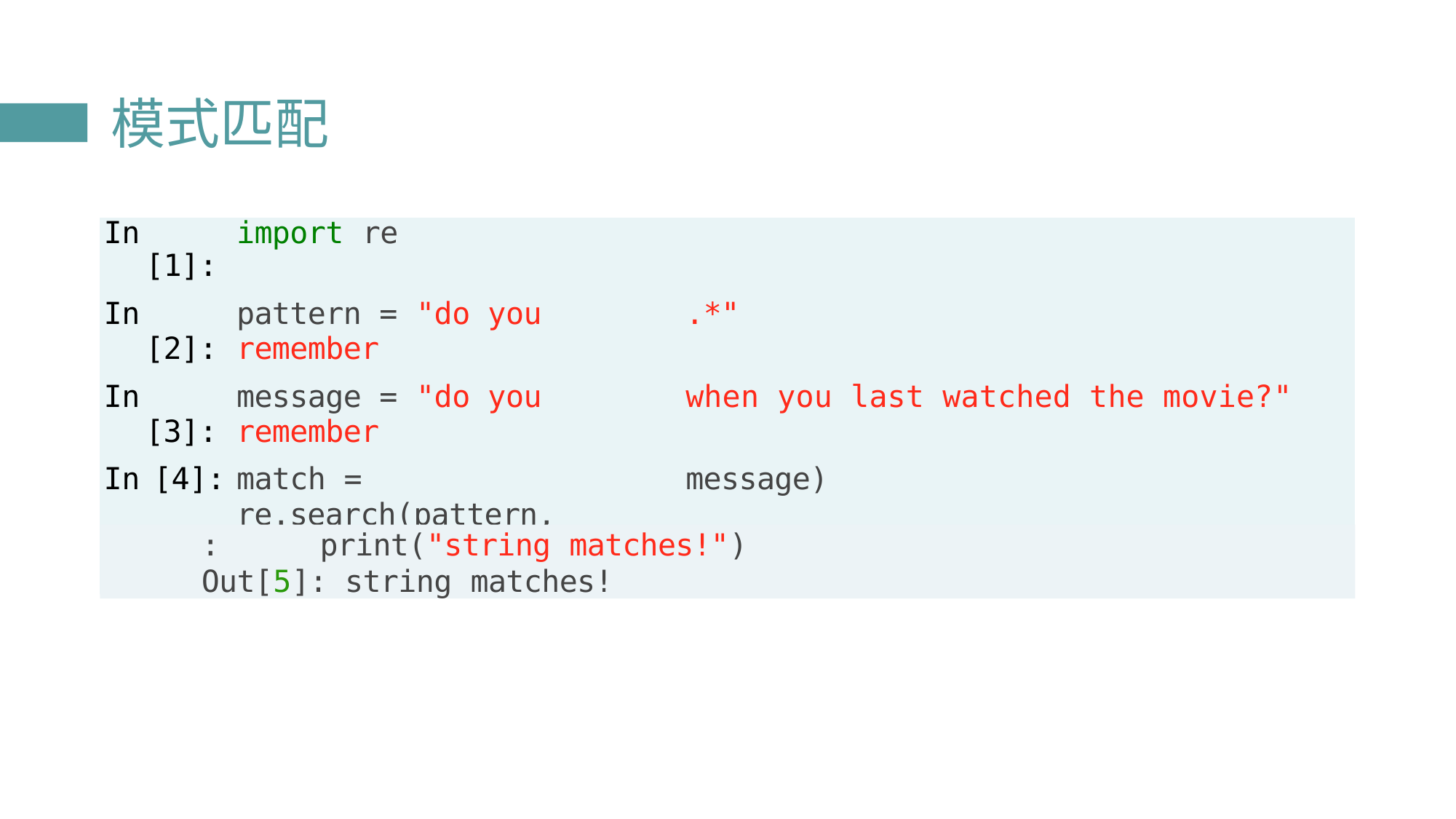

模式匹配
| In | [1]: | import re |  |
| --- | --- | --- | --- |
| In | [2]: | pattern = "do you remember | .\*" |
| In | [3]: | message = "do you remember | when you last watched the movie?" |
| In In | [4]: [5]: | match = re.search(pattern, if match: | message) |
:	print("string matches!")
Out[5]: string matches!